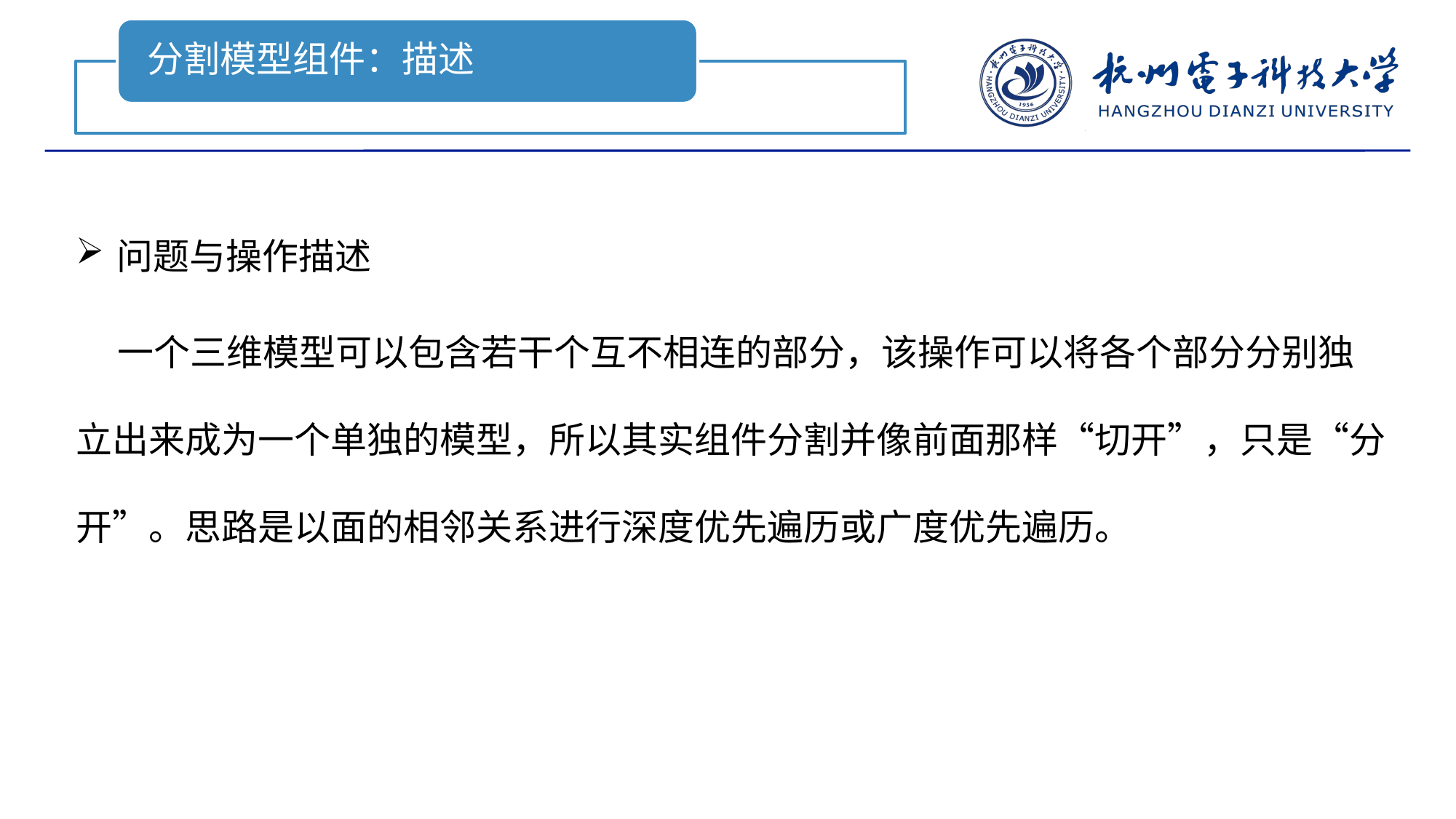

分割模型组件：描述
问题与操作描述
    一个三维模型可以包含若干个互不相连的部分，该操作可以将各个部分分别独立出来成为一个单独的模型，所以其实组件分割并像前面那样“切开”，只是“分开”。思路是以面的相邻关系进行深度优先遍历或广度优先遍历。